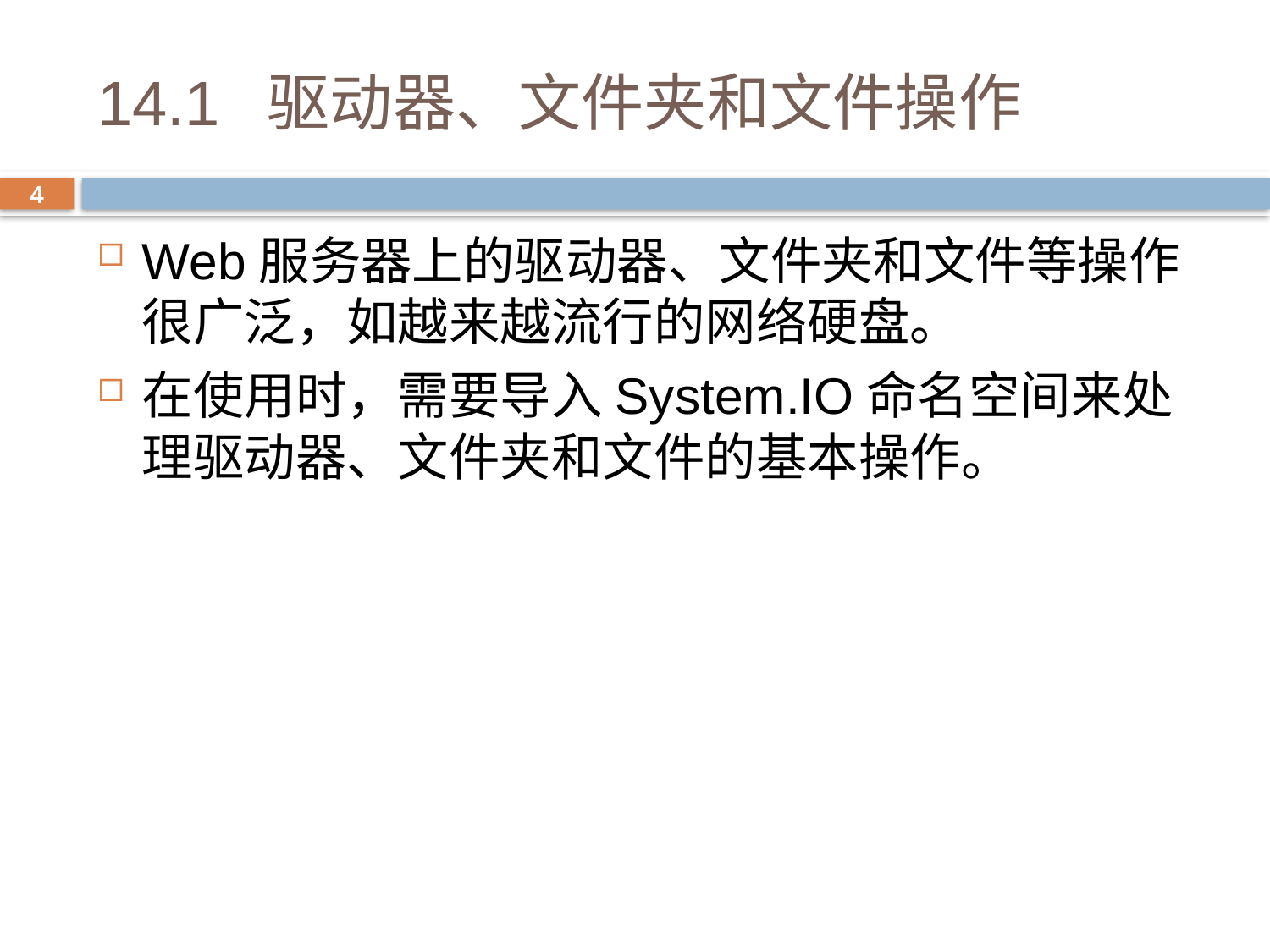

# 14.1  驱动器、文件夹和文件操作
4
Web服务器上的驱动器、文件夹和文件等操作很广泛，如越来越流行的网络硬盘。
在使用时，需要导入System.IO命名空间来处理驱动器、文件夹和文件的基本操作。